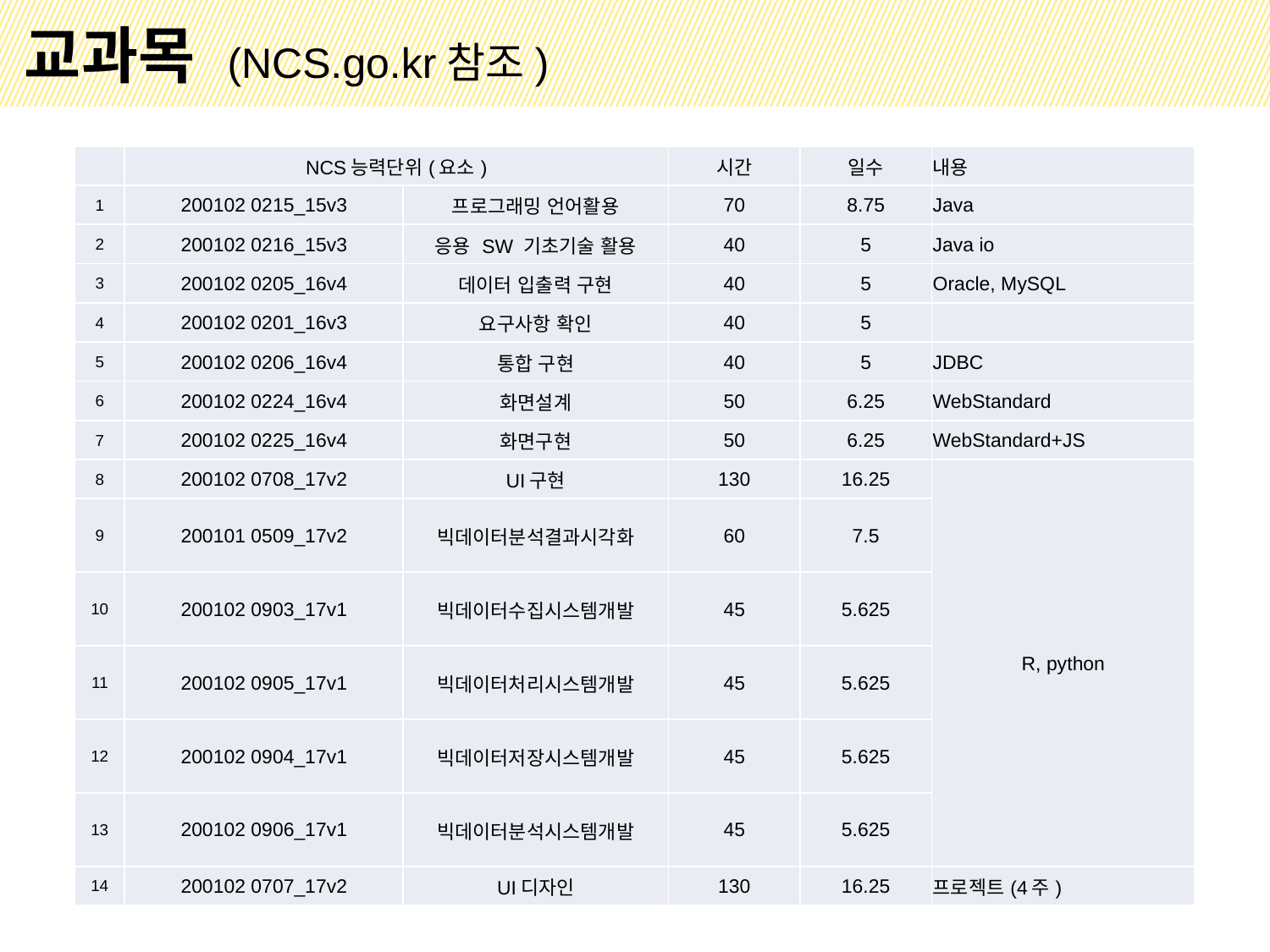

# 교과목 (NCS.go.kr참조)
|  | NCS능력단위(요소) |  | 시간 | 일수 | 내용 |
| --- | --- | --- | --- | --- | --- |
| 1 | 200102 0215\_15v3 | 프로그래밍 언어활용 | 70 | 8.75 | Java |
| 2 | 200102 0216\_15v3 | 응용 SW 기초기술 활용 | 40 | 5 | Java io |
| 3 | 200102 0205\_16v4 | 데이터 입출력 구현 | 40 | 5 | Oracle, MySQL |
| 4 | 200102 0201\_16v3 | 요구사항 확인 | 40 | 5 |  |
| 5 | 200102 0206\_16v4 | 통합 구현 | 40 | 5 | JDBC |
| 6 | 200102 0224\_16v4 | 화면설계 | 50 | 6.25 | WebStandard |
| 7 | 200102 0225\_16v4 | 화면구현 | 50 | 6.25 | WebStandard+JS |
| 8 | 200102 0708\_17v2 | UI구현 | 130 | 16.25 | R, python |
| 9 | 200101 0509\_17v2 | 빅데이터분석결과시각화 | 60 | 7.5 |  |
| 10 | 200102 0903\_17v1 | 빅데이터수집시스템개발 | 45 | 5.625 |  |
| 11 | 200102 0905\_17v1 | 빅데이터처리시스템개발 | 45 | 5.625 |  |
| 12 | 200102 0904\_17v1 | 빅데이터저장시스템개발 | 45 | 5.625 |  |
| 13 | 200102 0906\_17v1 | 빅데이터분석시스템개발 | 45 | 5.625 |  |
| 14 | 200102 0707\_17v2 | UI디자인 | 130 | 16.25 | 프로젝트(4주) |